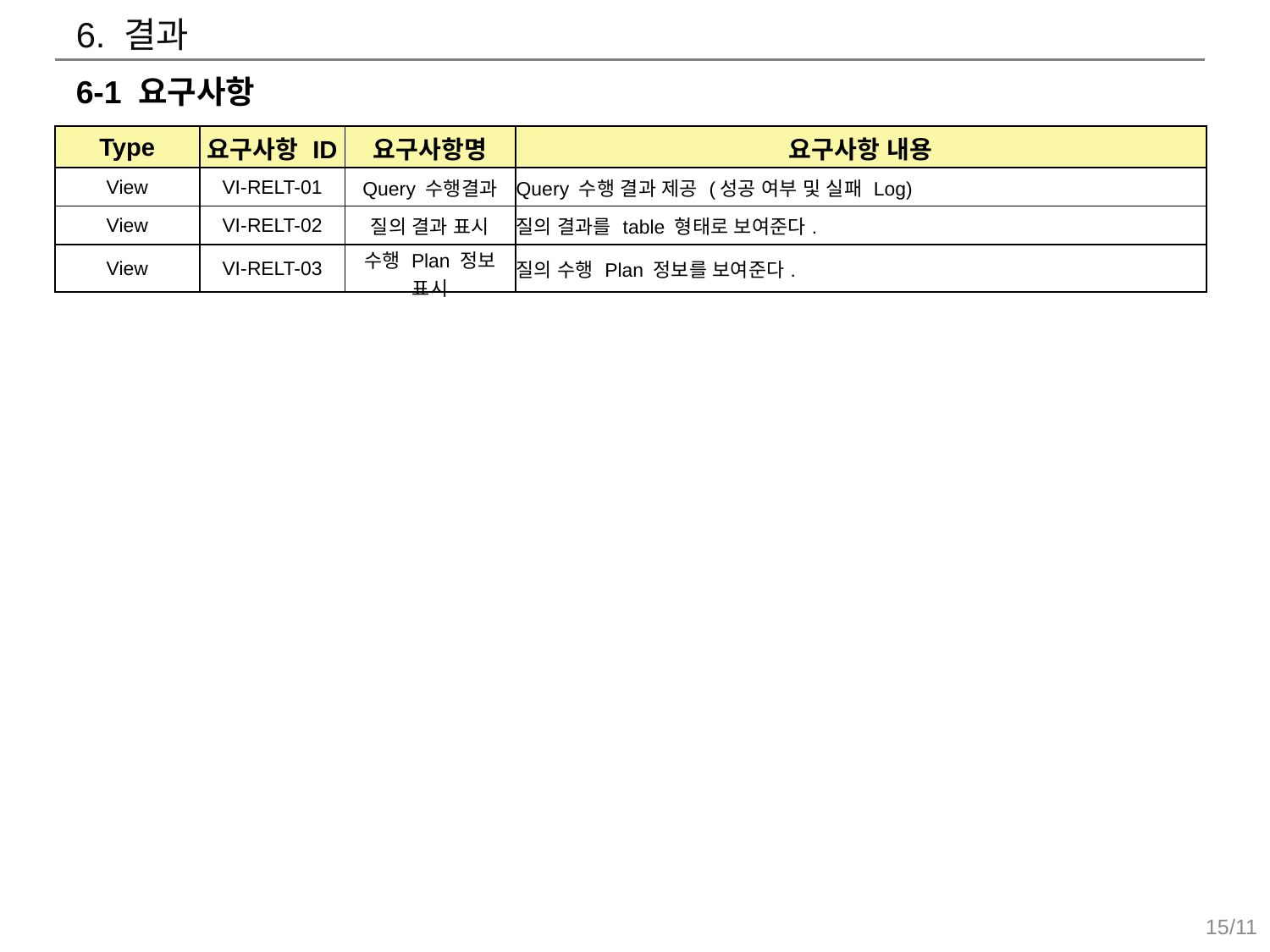

# 6. 결과
6-1 요구사항
| Type | 요구사항 ID | 요구사항명 | 요구사항 내용 |
| --- | --- | --- | --- |
| View | VI-RELT-01 | Query 수행결과 | Query 수행 결과 제공 (성공 여부 및 실패 Log) |
| View | VI-RELT-02 | 질의 결과 표시 | 질의 결과를 table 형태로 보여준다. |
| View | VI-RELT-03 | 수행 Plan 정보 표시 | 질의 수행 Plan 정보를 보여준다. |
15/11